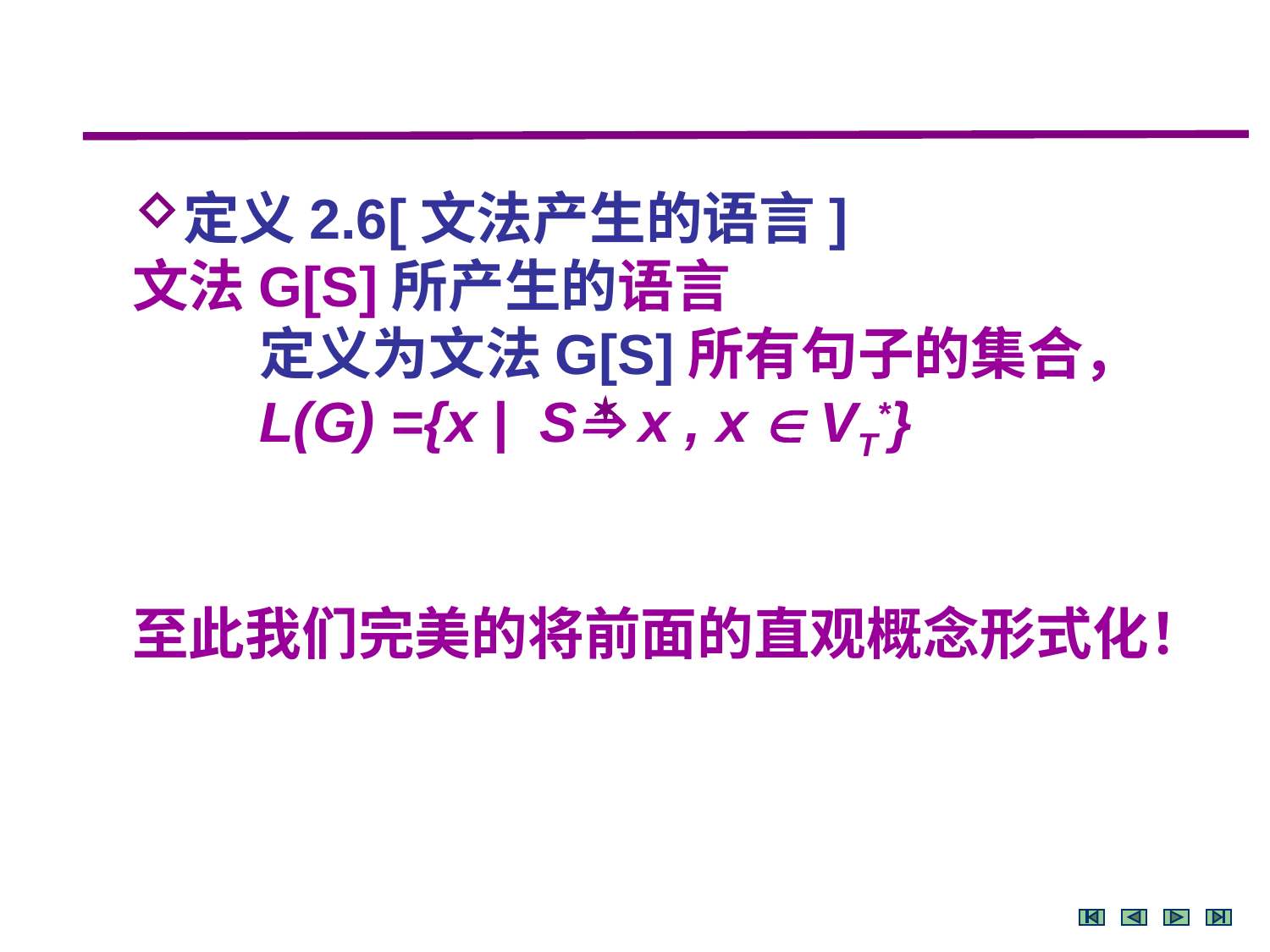

定义2.6[文法产生的语言]
文法G[S]所产生的语言
	定义为文法G[S]所有句子的集合，
    	L(G) ={x |  S⇒ x , x ∈ VT*}

至此我们完美的将前面的直观概念形式化！

∗